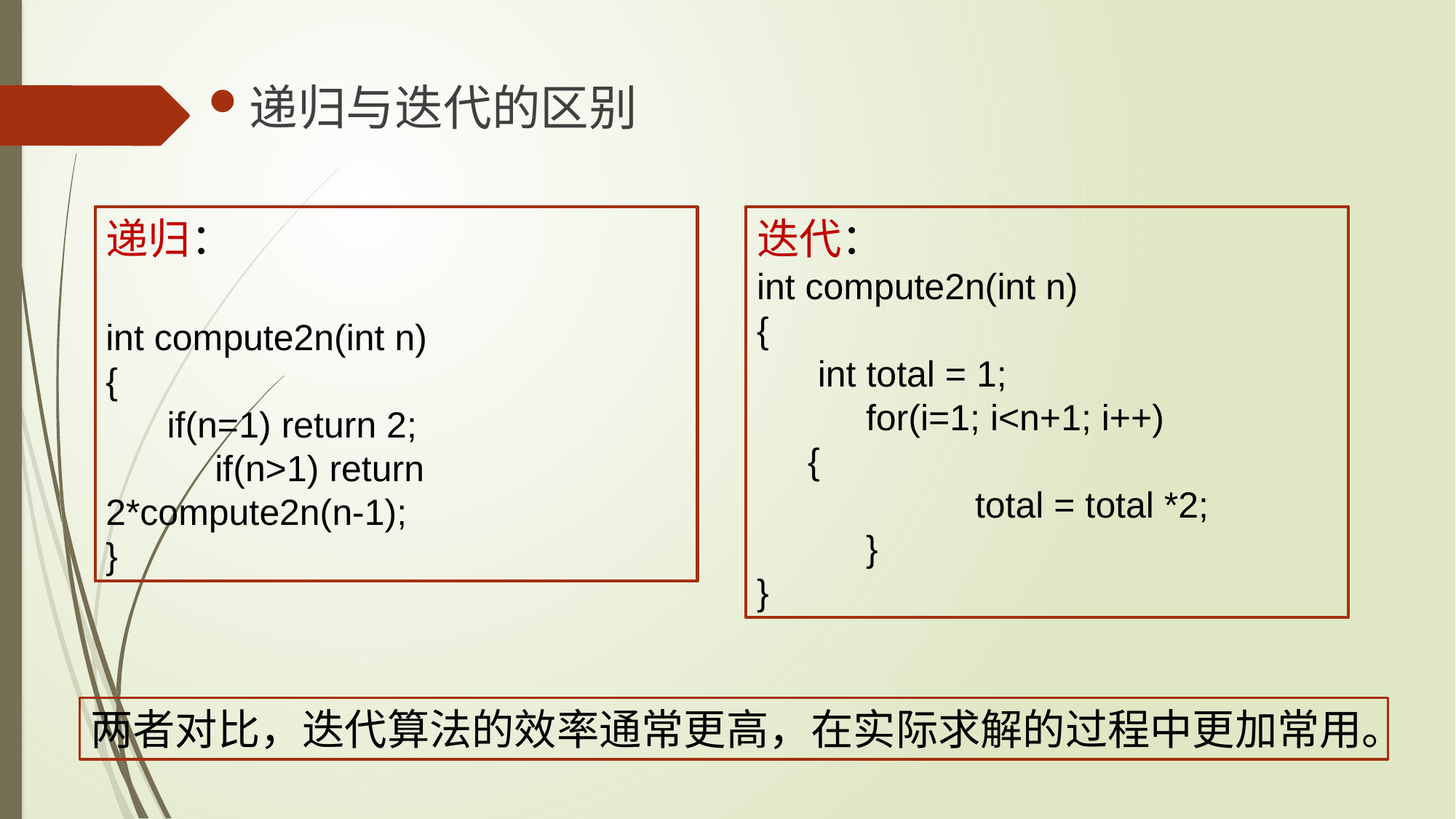

递归与迭代的区别
递归：

int compute2n(int n)
{
      if(n=1) return 2;
	if(n>1) return 2*compute2n(n-1);
}
迭代：
int compute2n(int n)
{
      int total = 1;
	for(i=1; i<n+1; i++)
     {
		total = total *2;
	}
}
两者对比，迭代算法的效率通常更高，在实际求解的过程中更加常用。